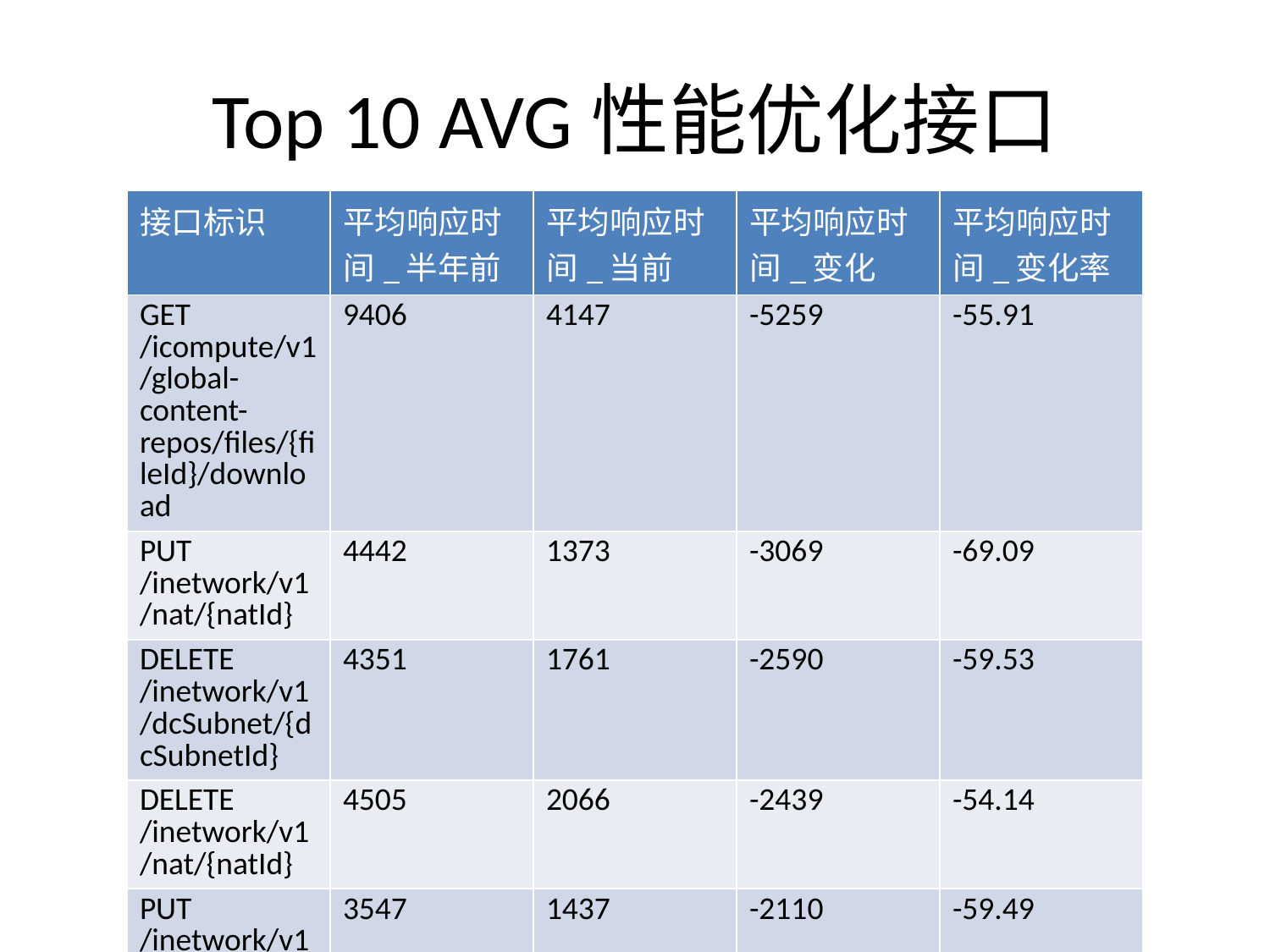

# Top 10 AVG性能优化接口
| 接口标识 | 平均响应时间\_半年前 | 平均响应时间\_当前 | 平均响应时间\_变化 | 平均响应时间\_变化率 |
| --- | --- | --- | --- | --- |
| GET /icompute/v1/global-content-repos/files/{fileId}/download | 9406 | 4147 | -5259 | -55.91 |
| PUT /inetwork/v1/nat/{natId} | 4442 | 1373 | -3069 | -69.09 |
| DELETE /inetwork/v1/dcSubnet/{dcSubnetId} | 4351 | 1761 | -2590 | -59.53 |
| DELETE /inetwork/v1/nat/{natId} | 4505 | 2066 | -2439 | -54.14 |
| PUT /inetwork/v1/routers/{routerId}/remove-router-interface/{routerInterfaceId} | 3547 | 1437 | -2110 | -59.49 |
| POST /inetwork/v1/routers/{routerId}/add-host-route | 2974 | 878 | -2096 | -70.48 |
| DELETE /inetwork/v1/ipSecVpn/{id} | 4821 | 2800 | -2021 | -41.92 |
| PUT /inetwork/v1/balancers/{balancerId} | 2473 | 556 | -1917 | -77.52 |
| POST /istorage/imanila/v2/pools/create\_dir | 2927 | 1031 | -1896 | -64.78 |
| POST /istorage/v1/objstorObj/policy | 2951 | 1116 | -1835 | -62.18 |
|  |  |  |  |  |